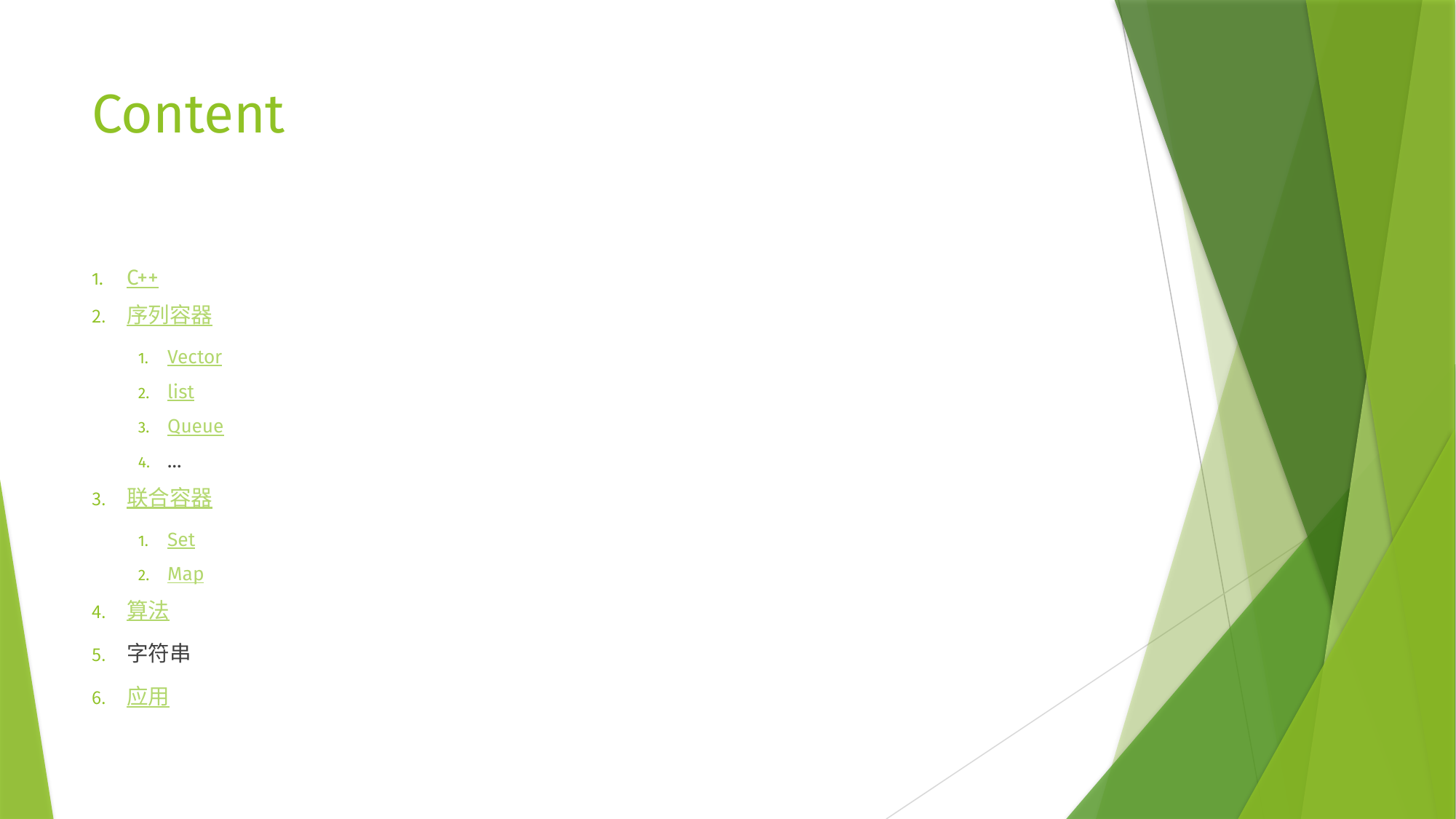

# Content
C++
序列容器
Vector
list
Queue
…
联合容器
Set
Map
算法
字符串
应用